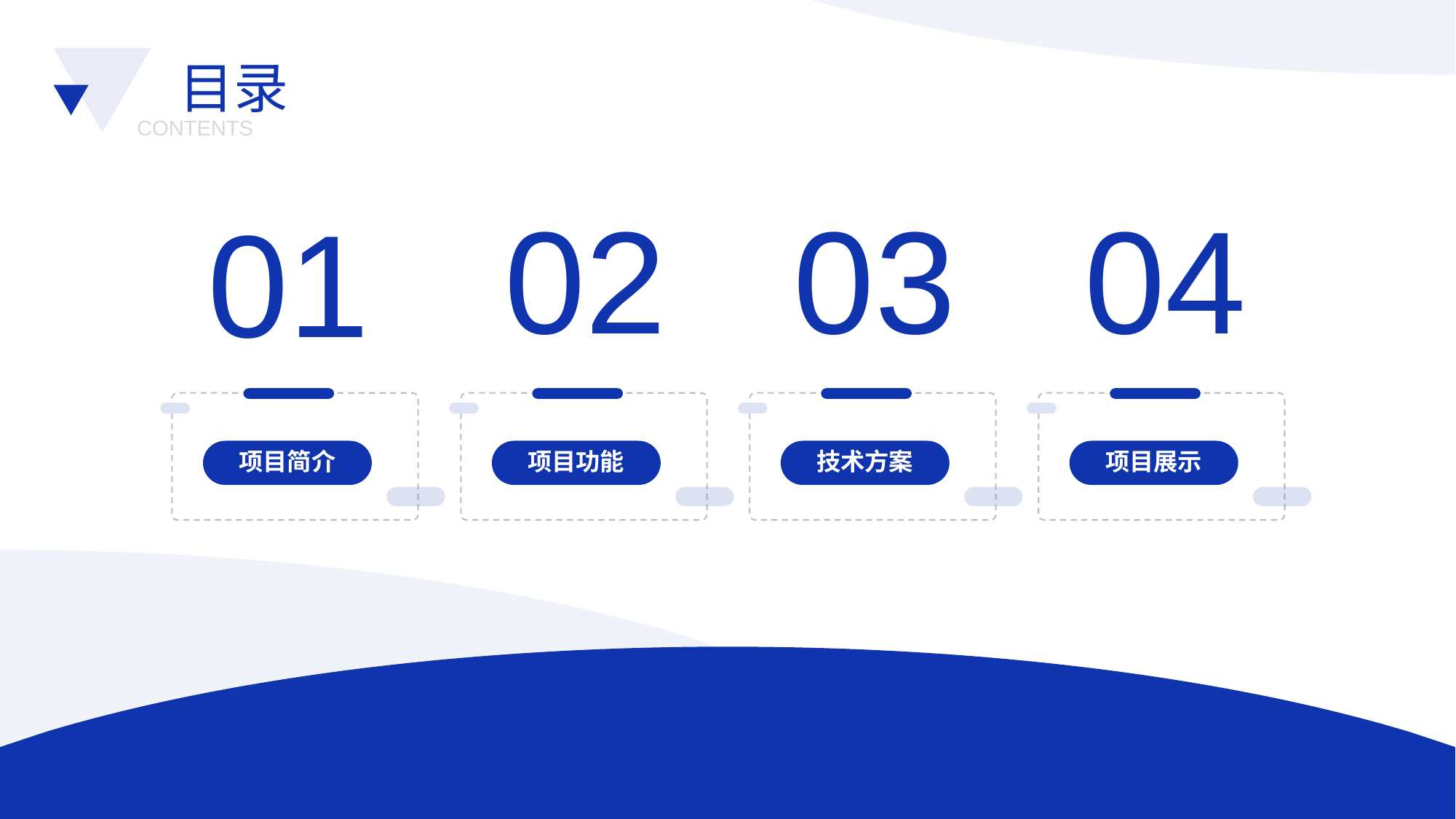

目录
CONTENTS
02
03
04
01

项目简介
项目功能
技术方案
项目展示